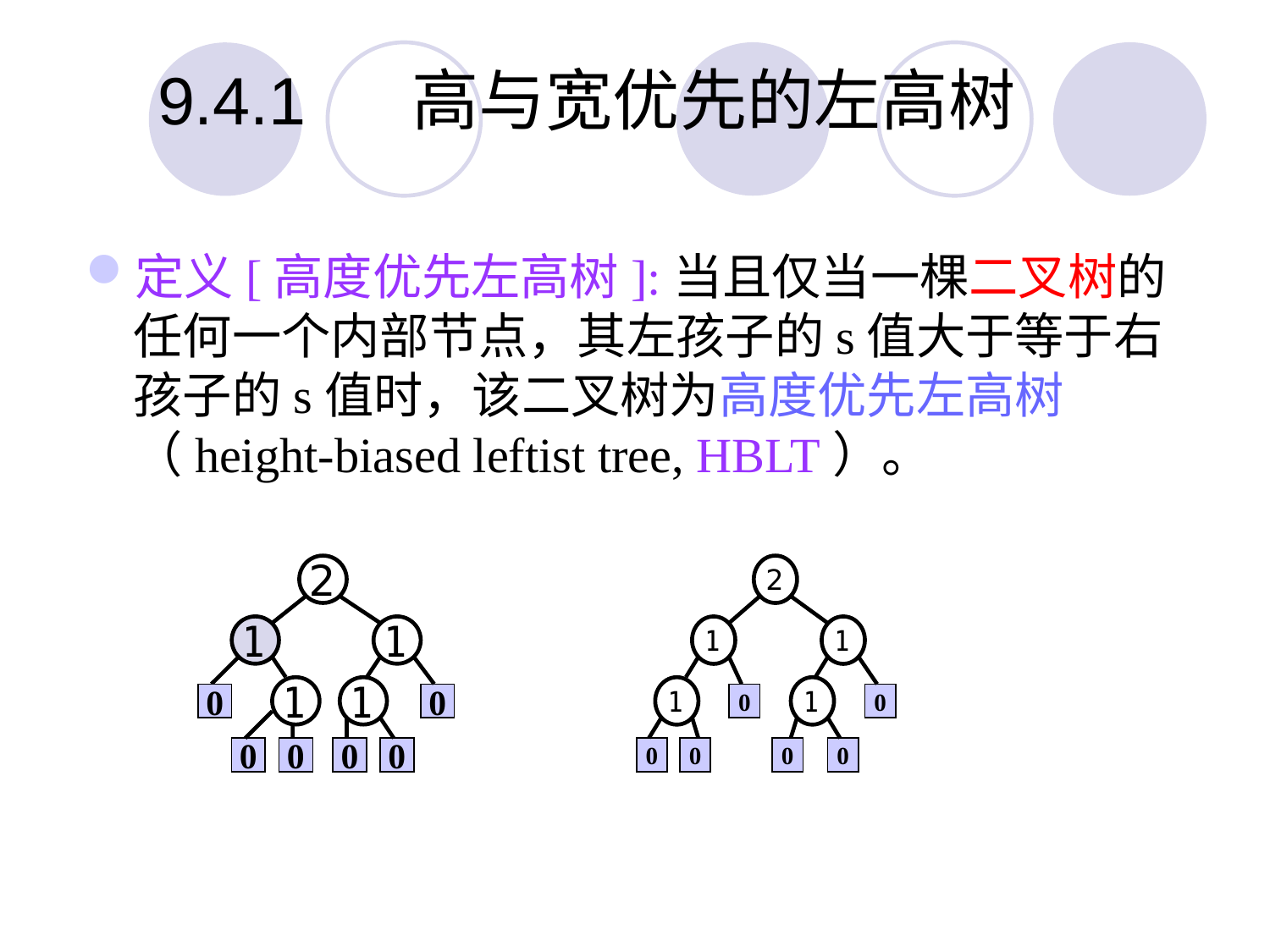

9.4.1	高与宽优先的左高树
23

定义[高度优先左高树]:当且仅当一棵二叉树的任何一个内部节点，其左孩子的s值大于等于右孩子的s值时，该二叉树为高度优先左高树（height-biased leftist tree, HBLT）。

2

1
1

1
1
0
0

0
0
0
0
2

1
1

1
1
0
0

0
0
0
0